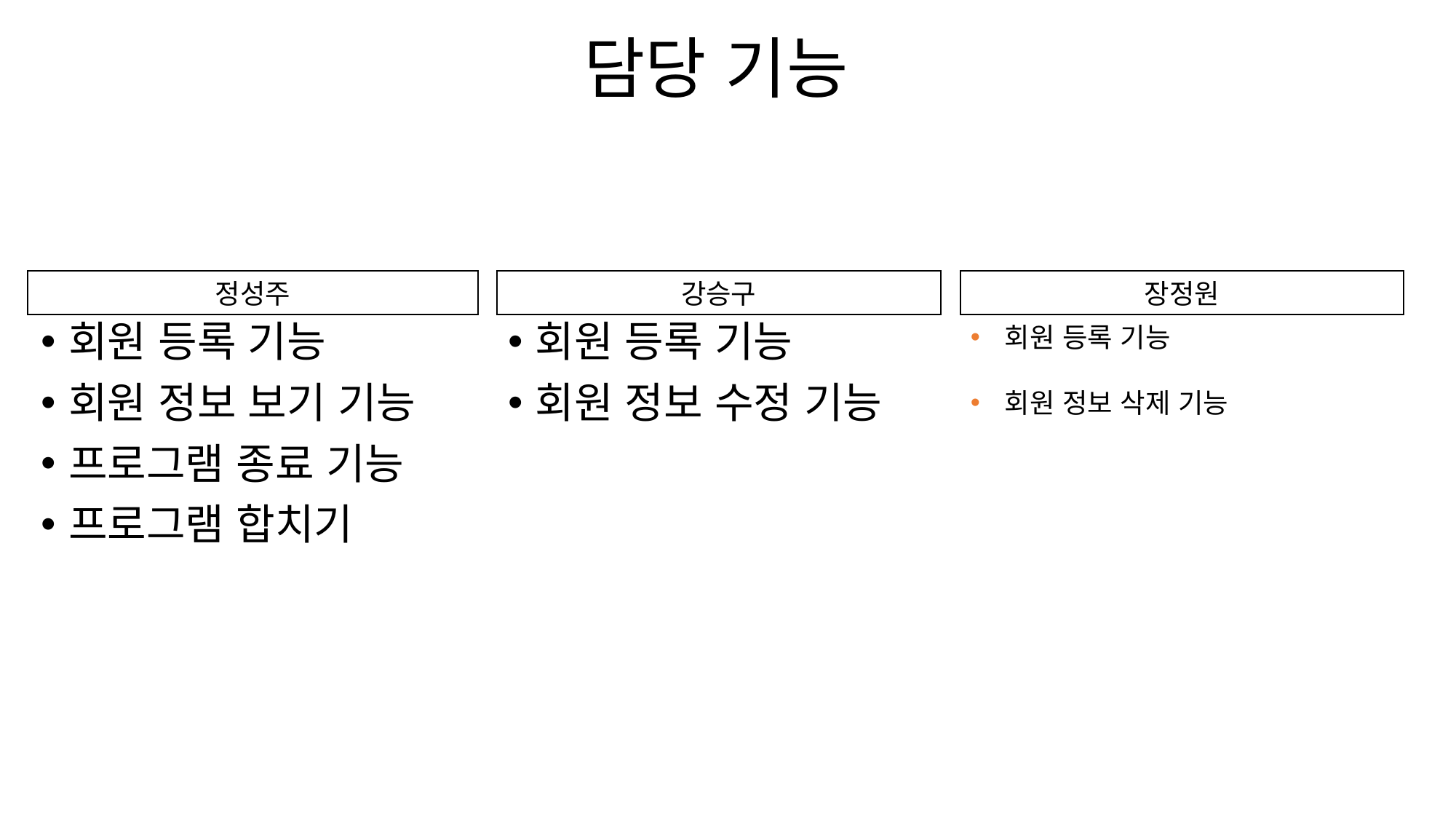

# 담당 기능
정성주
강승구
장정원
회원 등록 기능
회원 정보 보기 기능
프로그램 종료 기능
프로그램 합치기
회원 등록 기능
회원 정보 수정 기능

회원 등록 기능

회원 정보 삭제 기능